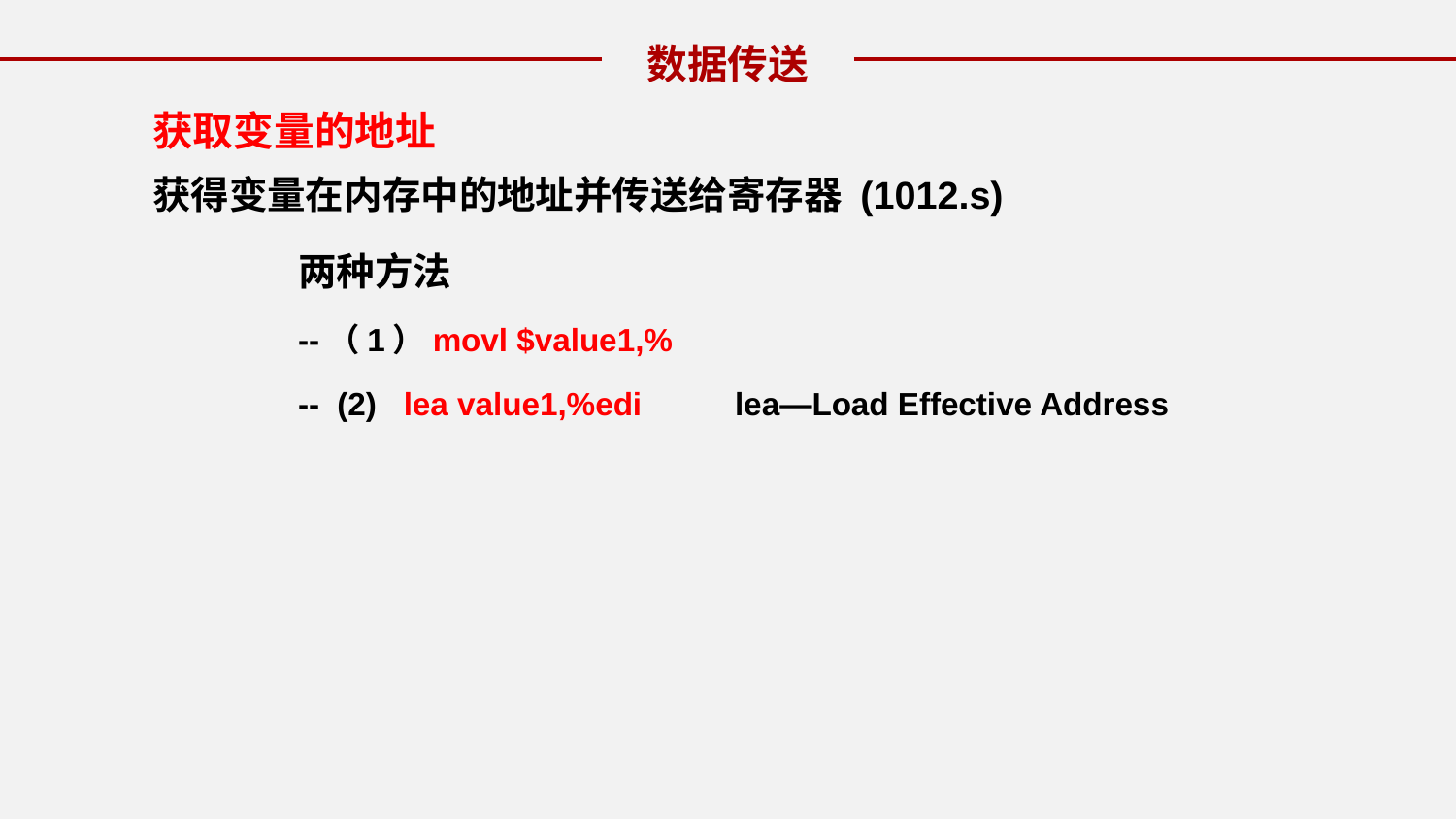

数据传送
获取变量的地址
获得变量在内存中的地址并传送给寄存器 (1012.s)
	两种方法
	--（1）movl $value1,%
	--  (2)   lea value1,%edi	lea—Load Effective Address